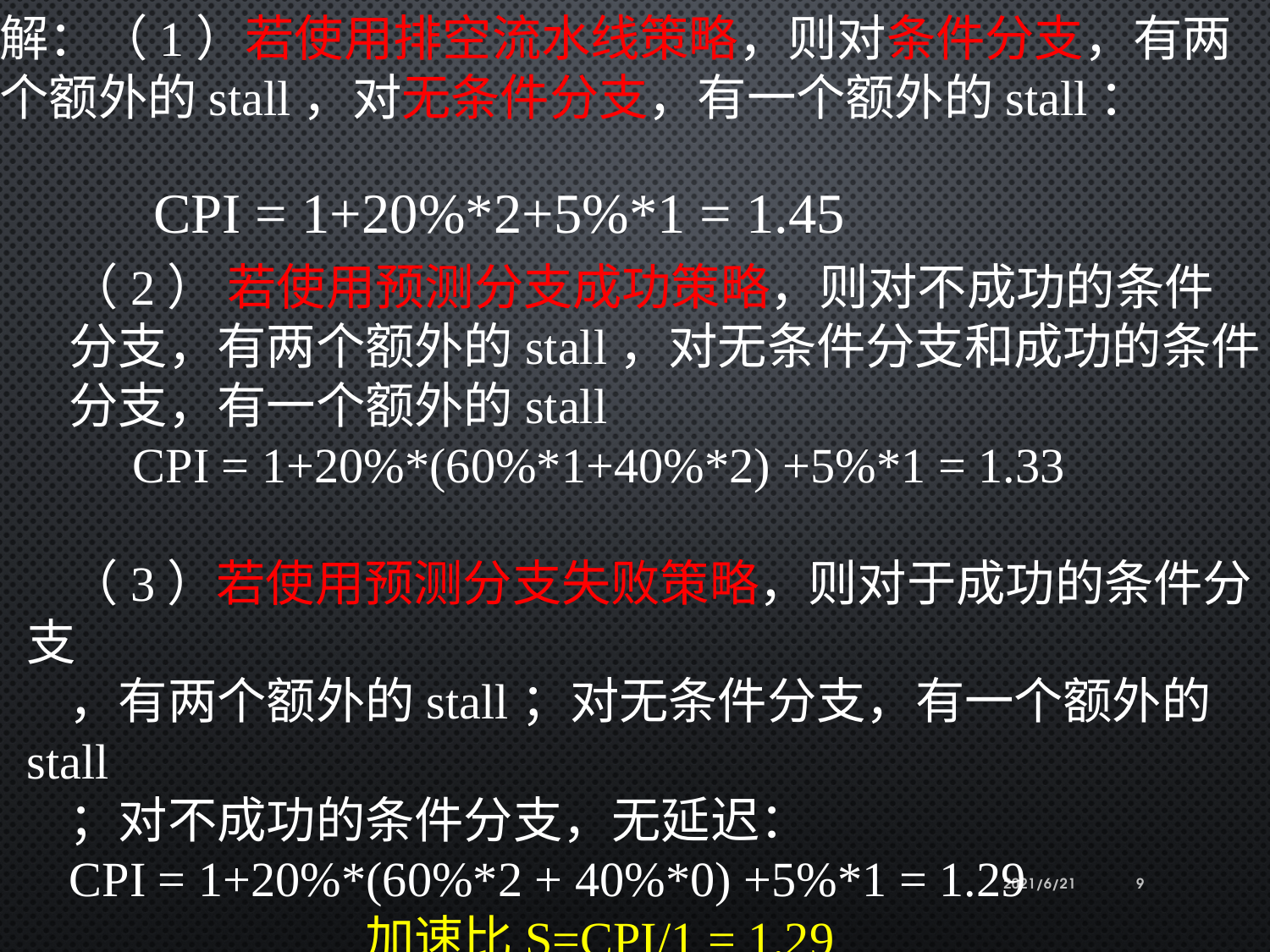

解：（1）若使用排空流水线策略，则对条件分支，有两
个额外的stall，对无条件分支，有一个额外的stall：

（2） 若使用预测分支成功策略，则对不成功的条件
分支，有两个额外的stall，对无条件分支和成功的条件
分支，有一个额外的stall
CPI = 1+20%*(60%*1+40%*2) +5%*1 = 1.33

（3）若使用预测分支失败策略，则对于成功的条件分支
，有两个额外的stall；对无条件分支，有一个额外的stall
；对不成功的条件分支，无延迟：
CPI = 1+20%*(60%*2 + 40%*0) +5%*1 = 1.29
　　　　　　加速比S=CPI/1 = 1.29

CPI = 1+20%*2+5%*1 = 1.45
2021/6/21
9